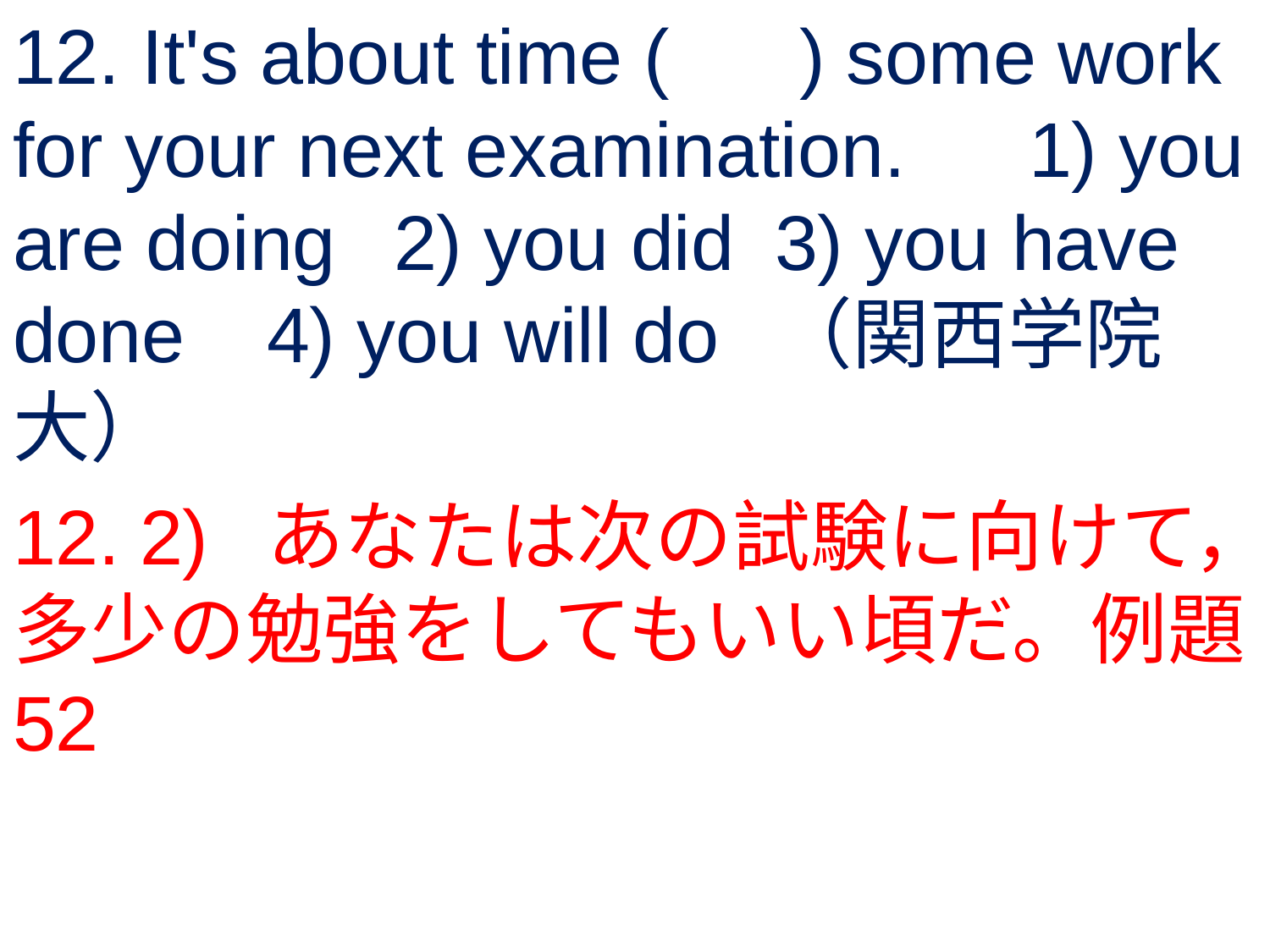

# 12. It's about time (      ) some work for your next examination.	1) you are doing	2) you did	3) you have done	4) you will do	（関西学院大）
12.	2) 	あなたは次の試験に向けて，多少の勉強をしてもいい頃だ。例題52